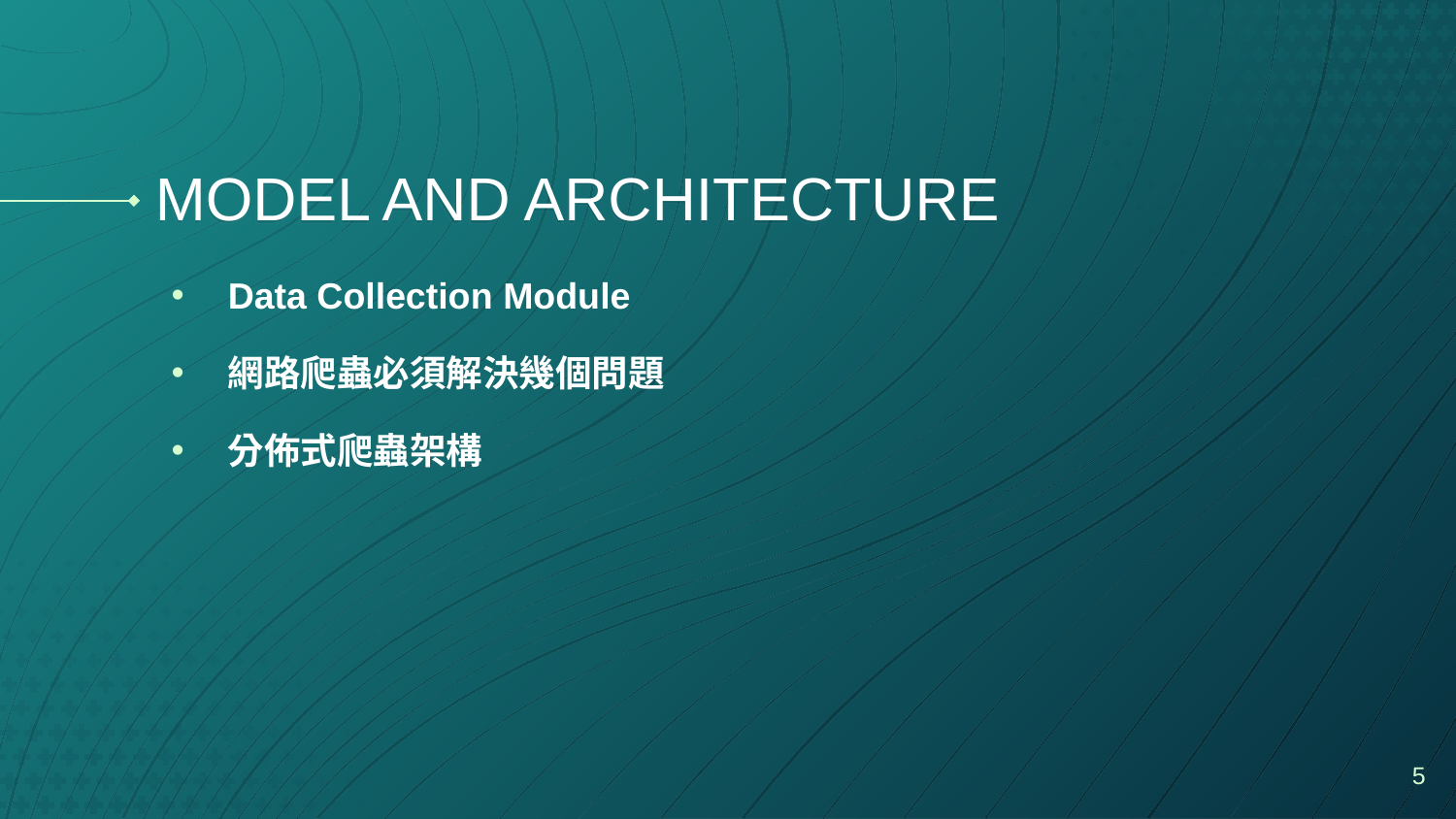

# MODEL AND ARCHITECTURE
Data Collection Module
網路爬蟲必須解決幾個問題
分佈式爬蟲架構
5